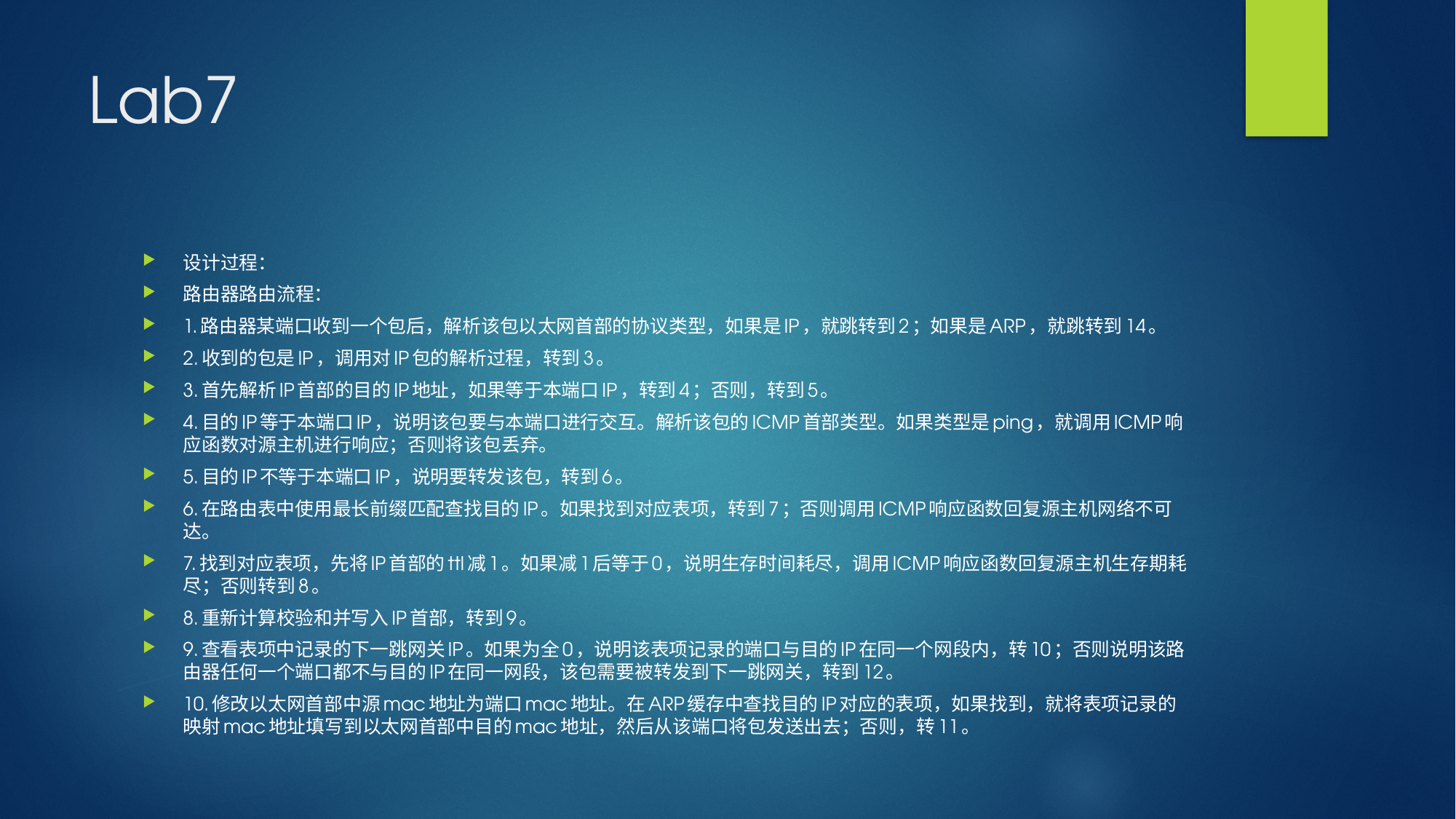

# Lab7
设计过程：
路由器路由流程：
1.路由器某端口收到一个包后，解析该包以太网首部的协议类型，如果是IP，就跳转到2；如果是ARP，就跳转到14。
2.收到的包是IP，调用对IP包的解析过程，转到3。
3.首先解析IP首部的目的IP地址，如果等于本端口IP，转到4；否则，转到5。
4.目的IP等于本端口IP，说明该包要与本端口进行交互。解析该包的ICMP首部类型。如果类型是ping，就调用ICMP响应函数对源主机进行响应；否则将该包丢弃。
5.目的IP不等于本端口IP，说明要转发该包，转到6。
6.在路由表中使用最长前缀匹配查找目的IP。如果找到对应表项，转到7；否则调用ICMP响应函数回复源主机网络不可达。
7.找到对应表项，先将IP首部的ttl减1。如果减1后等于0，说明生存时间耗尽，调用ICMP响应函数回复源主机生存期耗尽；否则转到8。
8.重新计算校验和并写入IP首部，转到9。
9.查看表项中记录的下一跳网关IP。如果为全0，说明该表项记录的端口与目的IP在同一个网段内，转10；否则说明该路由器任何一个端口都不与目的IP在同一网段，该包需要被转发到下一跳网关，转到12。
10.修改以太网首部中源mac地址为端口mac地址。在ARP缓存中查找目的IP对应的表项，如果找到，就将表项记录的映射mac地址填写到以太网首部中目的mac地址，然后从该端口将包发送出去；否则，转11。